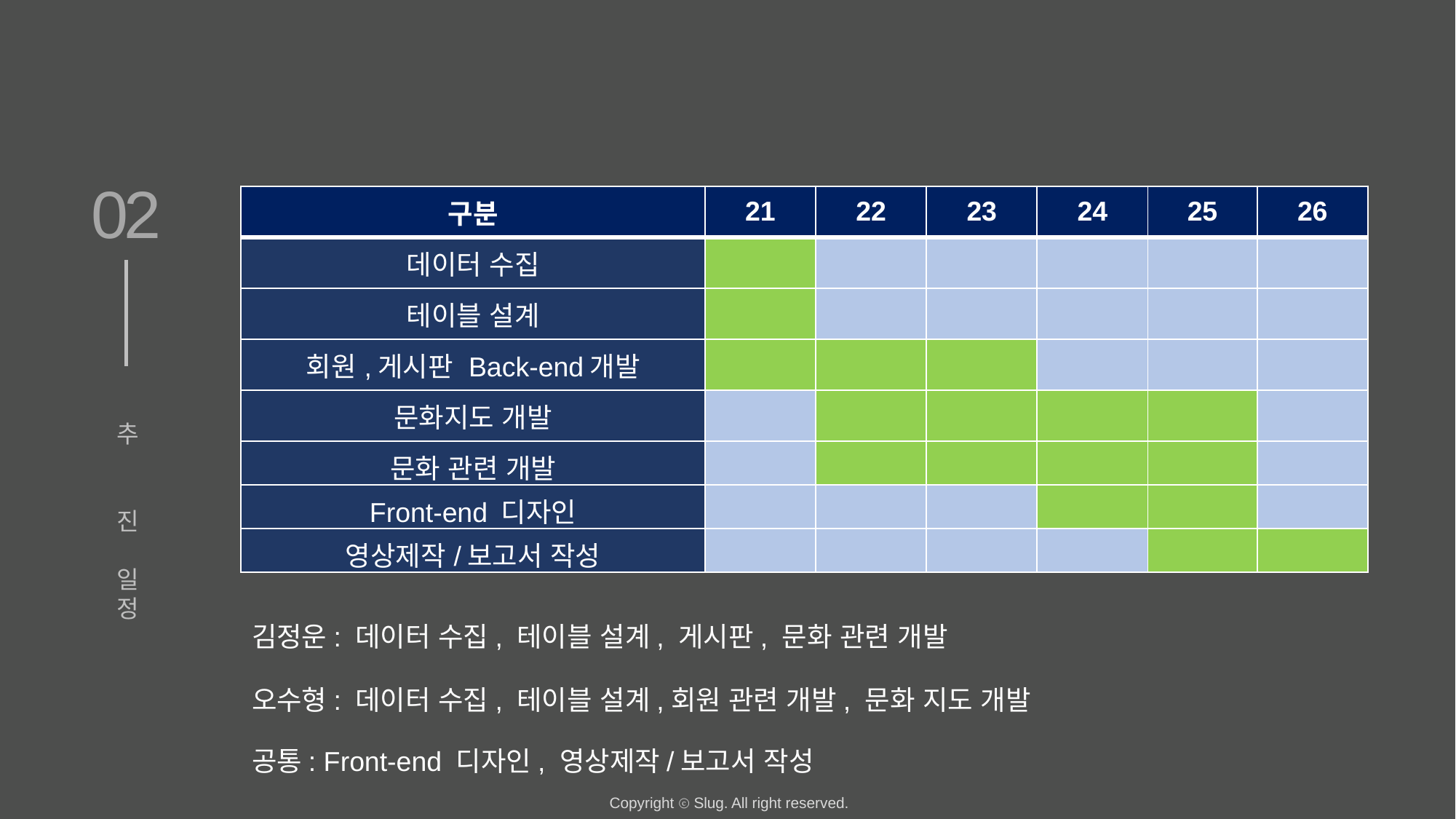

02
| 구분 | 21 | 22 | 23 | 24 | 25 | 26 |
| --- | --- | --- | --- | --- | --- | --- |
| 데이터 수집 |  |  |  |  |  |  |
| 테이블 설계 |  |  |  |  |  |  |
| 회원,게시판 Back-end개발 |  |  |  |  |  |  |
| 문화지도 개발 |  |  |  |  |  |  |
| 문화 관련 개발 |  |  |  |  |  |  |
| Front-end 디자인 |  |  |  |  |  |  |
| 영상제작/보고서 작성 |  |  |  |  |  |  |
추    진

일
정
김정운: 데이터 수집, 테이블 설계, 게시판, 문화 관련 개발
오수형: 데이터 수집, 테이블 설계,회원 관련 개발, 문화 지도 개발
공통: Front-end 디자인, 영상제작/보고서 작성
Copyright ⓒ Slug. All right reserved.